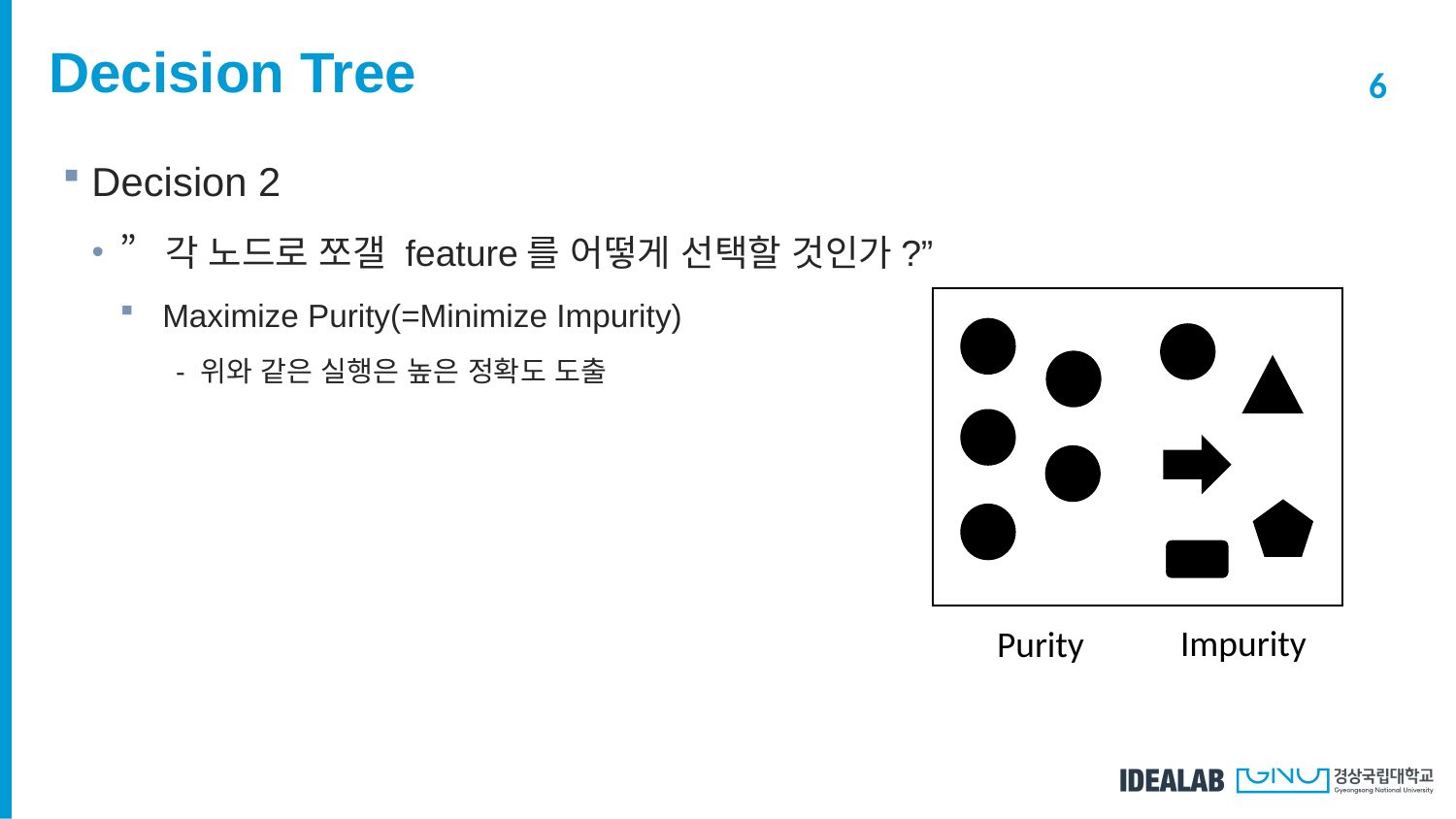

# Decision Tree
Decision 2
”각 노드로 쪼갤 feature를 어떻게 선택할 것인가?”
Maximize Purity(=Minimize Impurity)
       - 위와 같은 실행은 높은 정확도 도출

Impurity
Purity